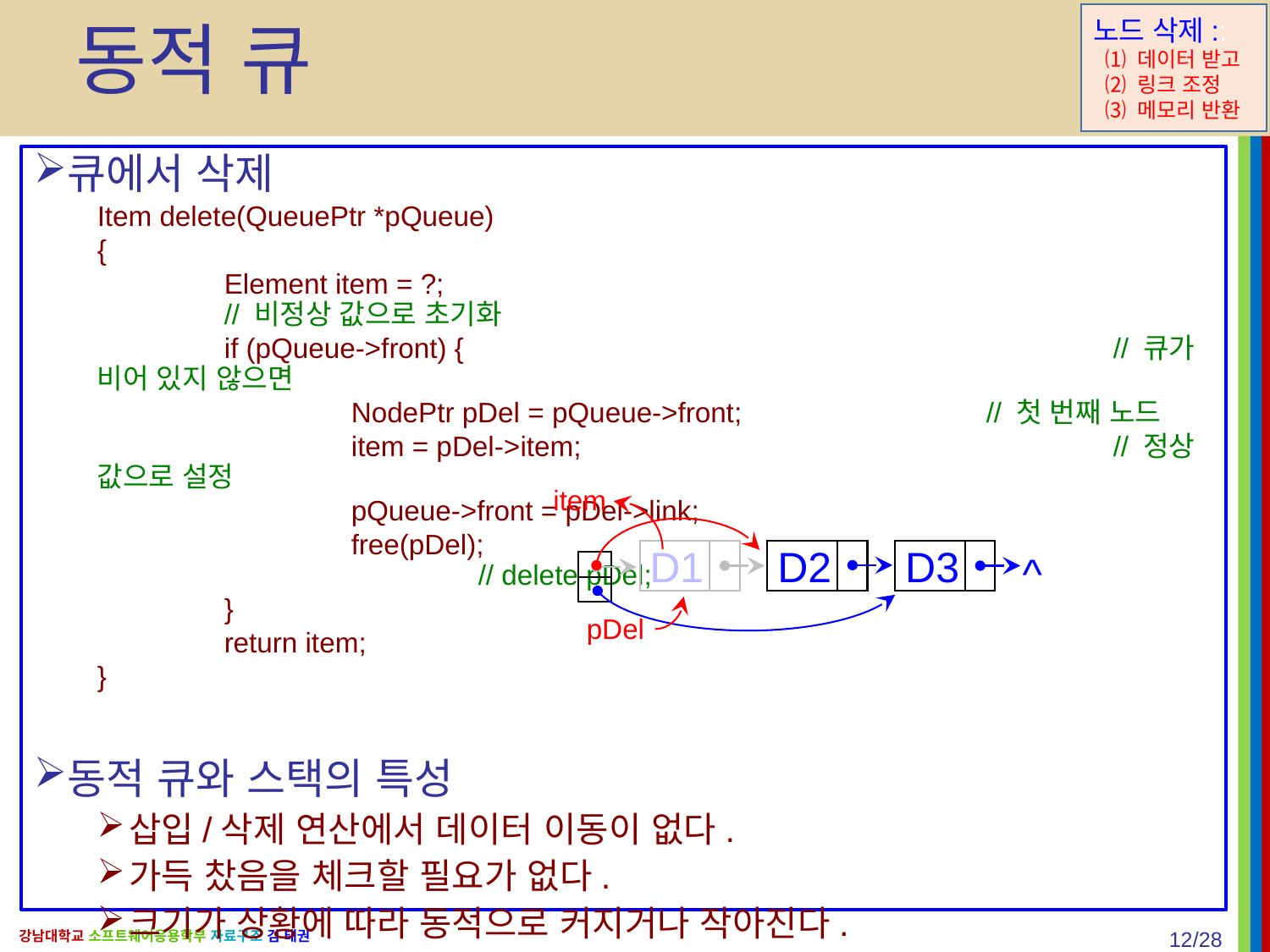

# 동적 큐
노드 삭제::
  ⑴ 데이터 받고
  ⑵ 링크 조정
  ⑶ 메모리 반환
큐에서 삭제
Item delete(QueuePtr *pQueue)
{
	Element item = ?;							// 비정상 값으로 초기화
	if (pQueue->front) {						// 큐가 비어 있지 않으면
		NodePtr pDel = pQueue->front;		// 첫 번째 노드
		item = pDel->item;					// 정상 값으로 설정
		pQueue->front = pDel->link;
		free(pDel);								// delete pDel;
	}
	return item;
}

동적 큐와 스택의 특성
삽입/삭제 연산에서 데이터 이동이 없다.
가득 찼음을 체크할 필요가 없다.
크기가 상황에 따라 동적으로 커지거나 작아진다.
item

D2
D1
D3
^

pDel
12/28